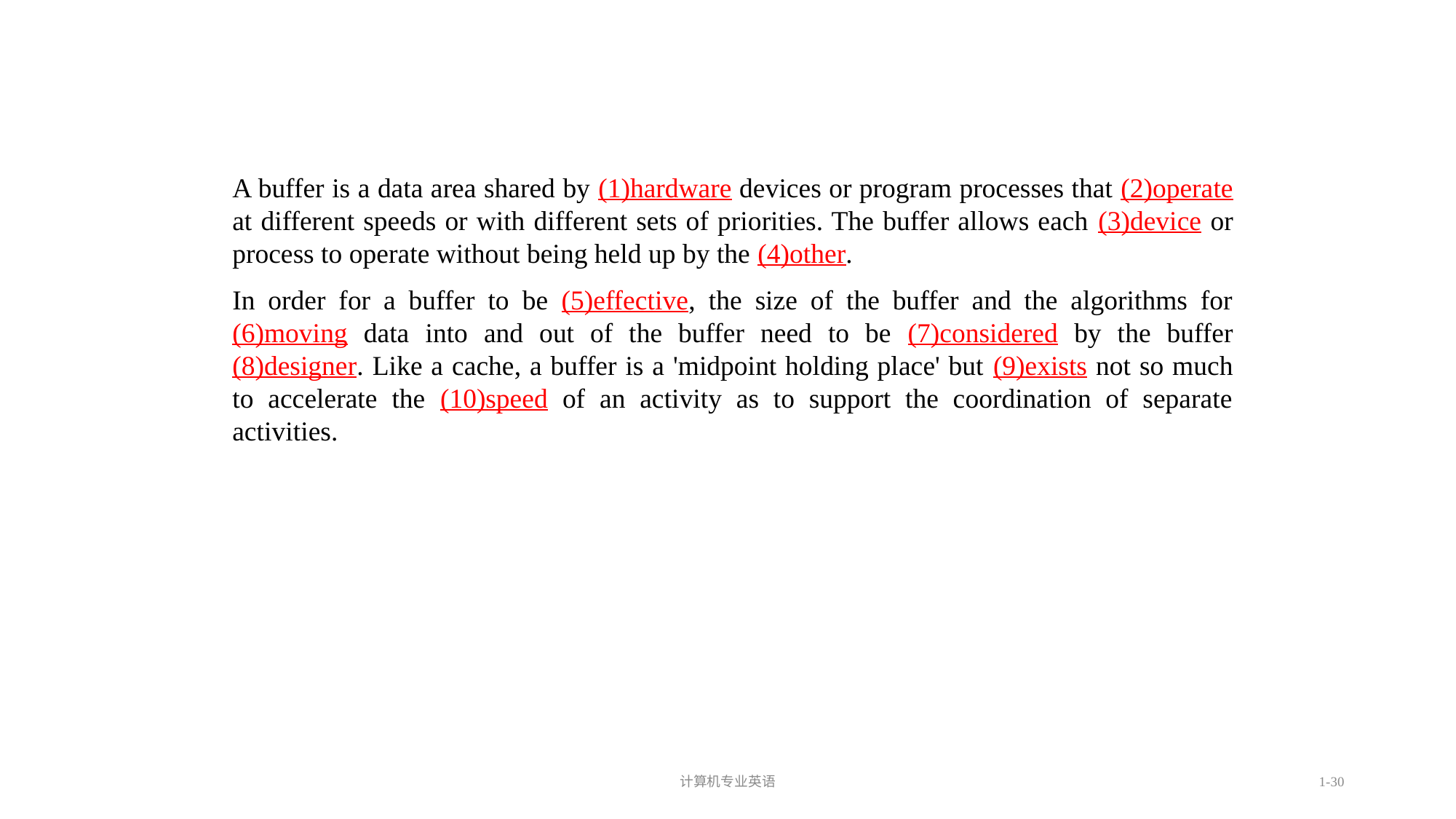

计算机专业英语
1-30
A buffer is a data area shared by (1)hardware devices or program processes that (2)operate at different speeds or with different sets of priorities. The buffer allows each (3)device or process to operate without being held up by the (4)other.
In order for a buffer to be (5)effective, the size of the buffer and the algorithms for (6)moving data into and out of the buffer need to be (7)considered by the buffer (8)designer. Like a cache, a buffer is a 'midpoint holding place' but (9)exists not so much to accelerate the (10)speed of an activity as to support the coordination of separate activities.